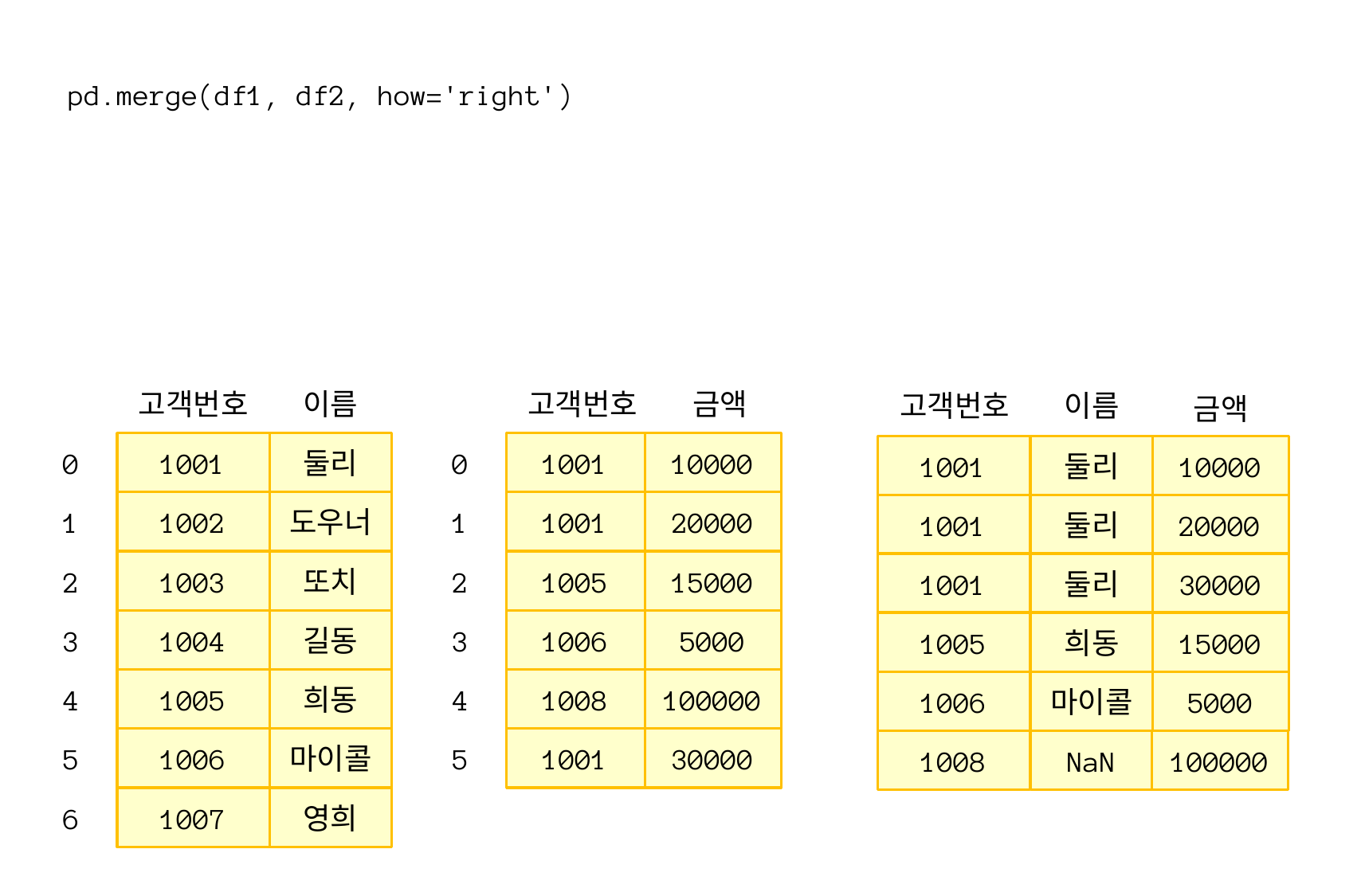

pd.merge(df1, df2, how='right')

고객번호
이름

고객번호
금액
고객번호
이름
금액
0
1001
둘리
0
1001
10000
1001
둘리
10000
1
1002
도우너
1
1001
20000
20000
1001
둘리
2
1003
또치
2
1005
15000
1001
둘리
30000
3
1004
길동
3
1006
5000
1005
희동
15000
4
1005
희동
4
1008
100000
1006
마이콜
5000
5
1006
마이콜
5
1001
30000
1008
NaN
100000
6
1007
영희